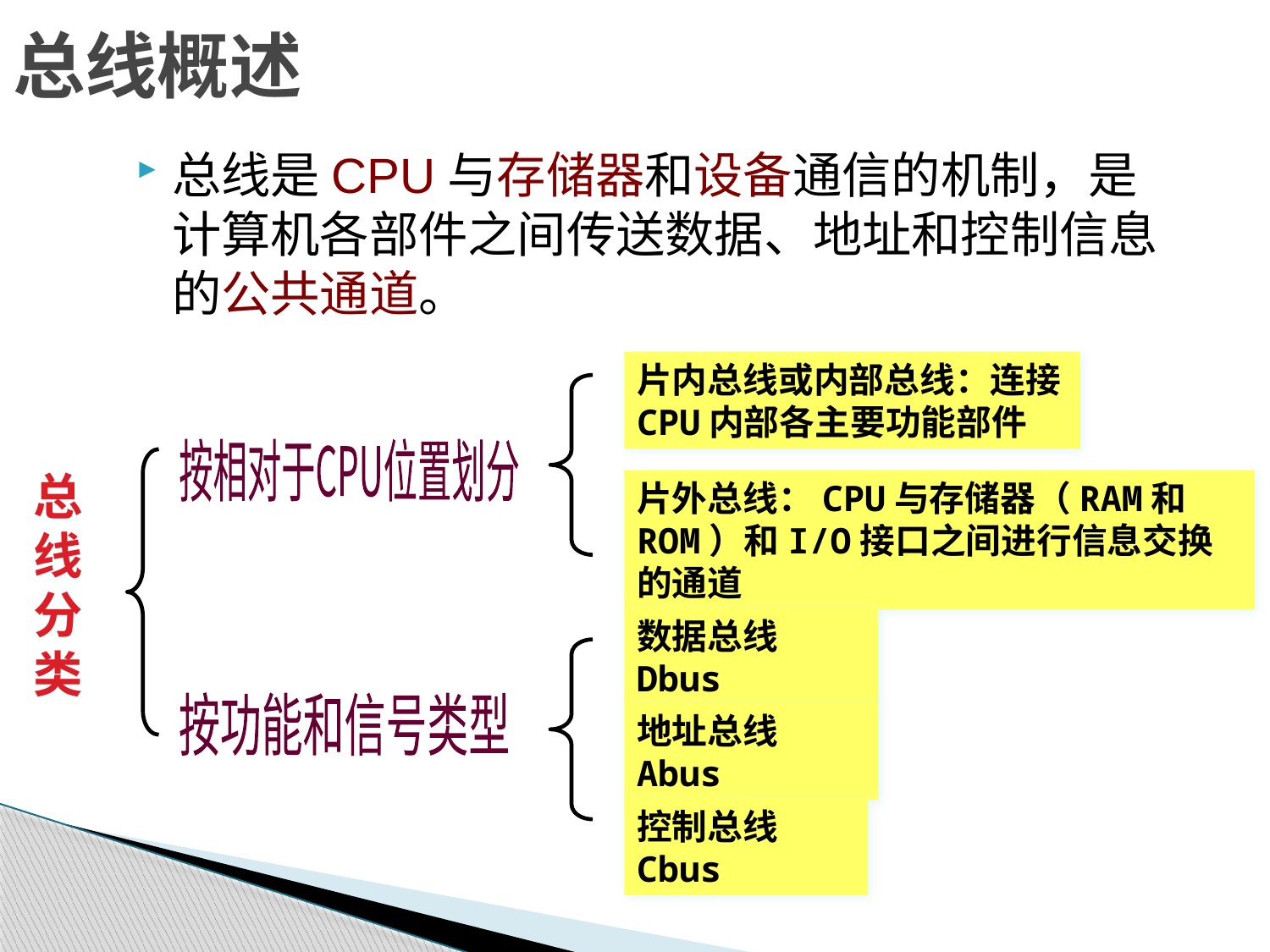

# 总线概述
总线是CPU与存储器和设备通信的机制，是计算机各部件之间传送数据、地址和控制信息的公共通道。
片内总线或内部总线：连接CPU内部各主要功能部件

按相对于CPU位置划分

总线分类
片外总线：CPU与存储器（RAM和ROM）和I/O接口之间进行信息交换的通道
数据总线Dbus

按功能和信号类型
地址总线Abus
控制总线Cbus